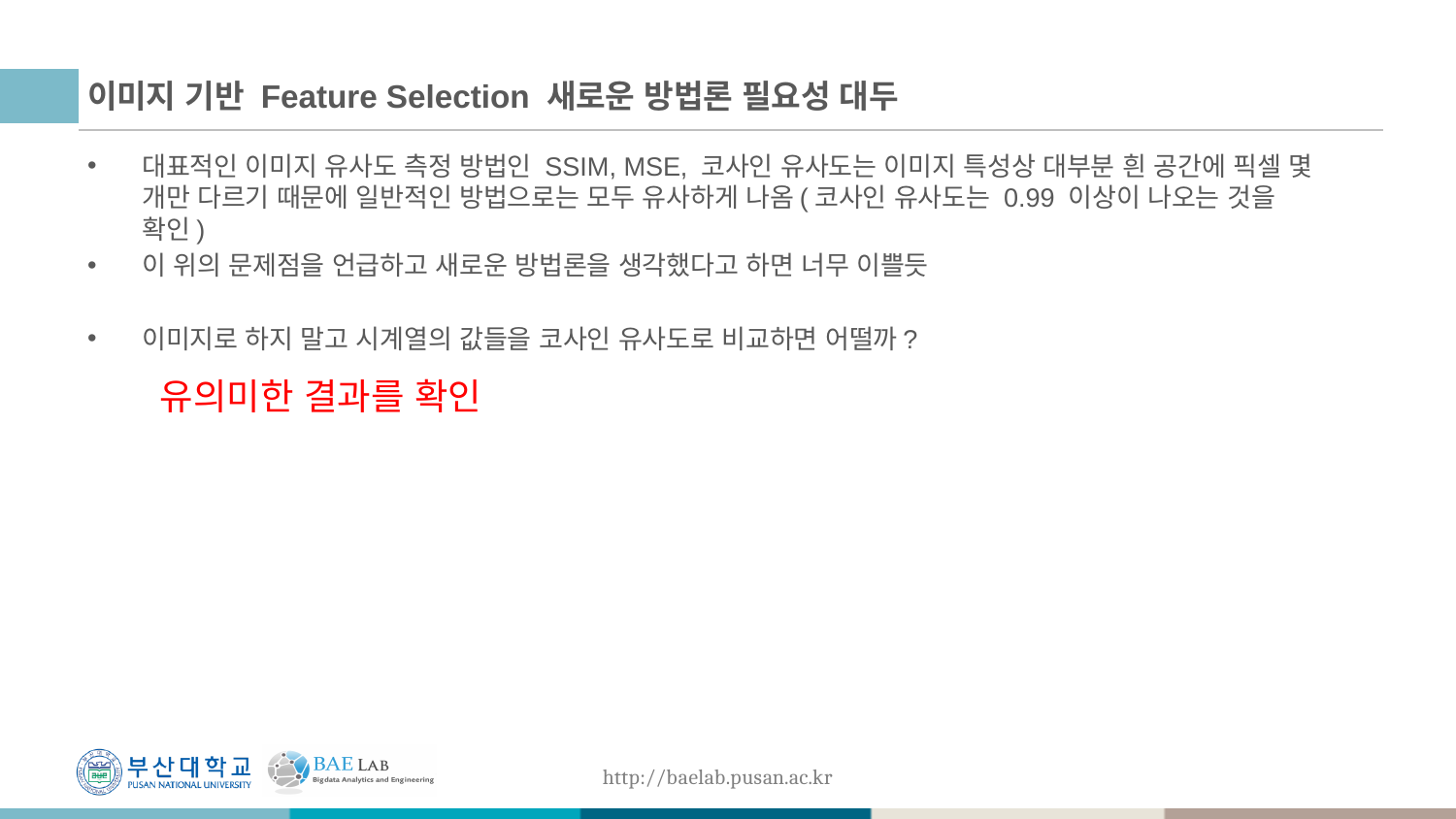

# 이미지 기반 Feature Selection 새로운 방법론 필요성 대두
대표적인 이미지 유사도 측정 방법인 SSIM, MSE, 코사인 유사도는 이미지 특성상 대부분 흰 공간에 픽셀 몇 개만 다르기 때문에 일반적인 방법으로는 모두 유사하게 나옴(코사인 유사도는 0.99 이상이 나오는 것을 확인)
이 위의 문제점을 언급하고 새로운 방법론을 생각했다고 하면 너무 이쁠듯

이미지로 하지 말고 시계열의 값들을 코사인 유사도로 비교하면 어떨까?

유의미한 결과를 확인